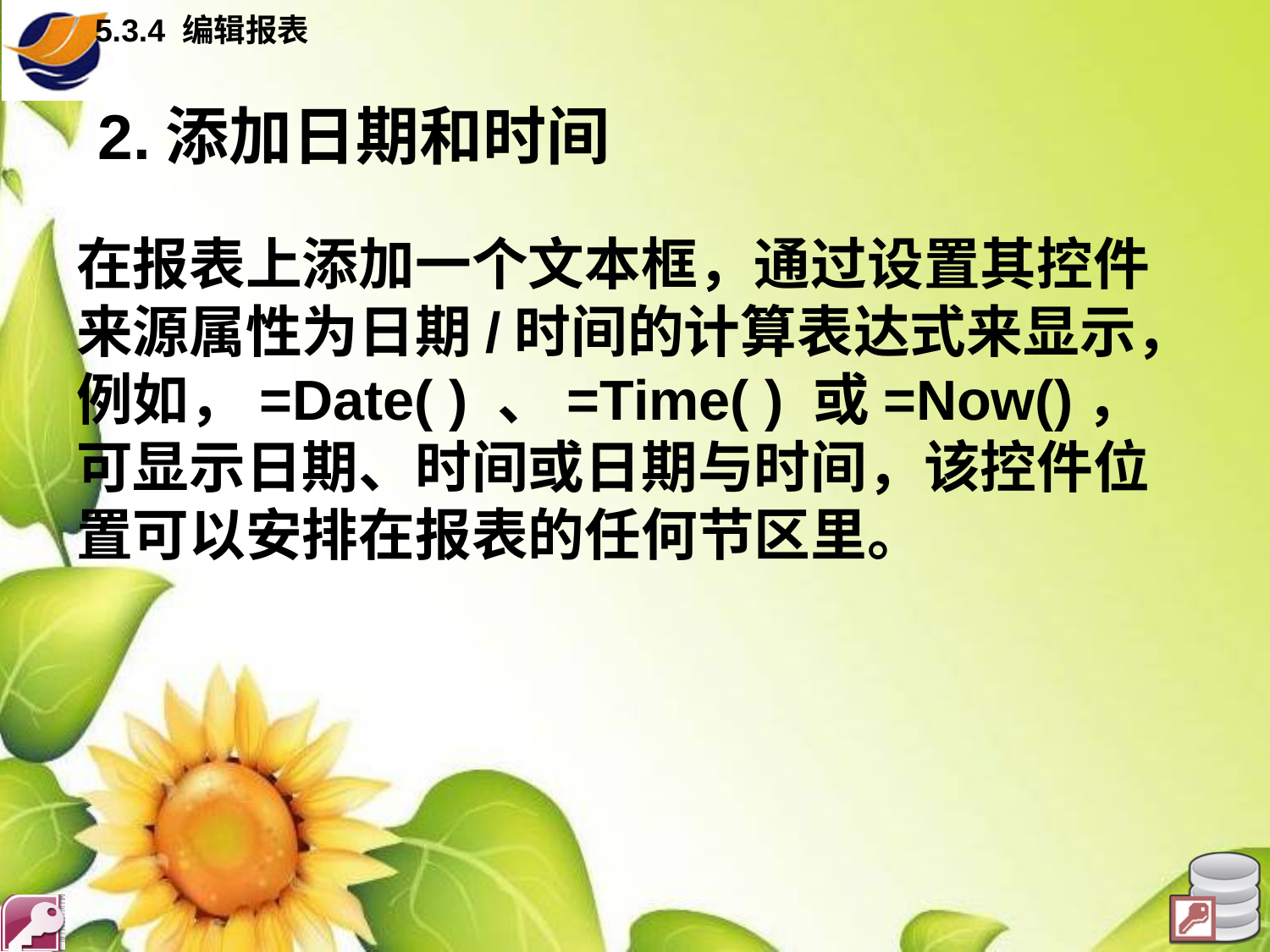

5.3.4 编辑报表
# 2.添加日期和时间
在报表上添加一个文本框，通过设置其控件来源属性为日期/时间的计算表达式来显示，例如，=Date( ) 、=Time( ) 或=Now()，可显示日期、时间或日期与时间，该控件位置可以安排在报表的任何节区里。